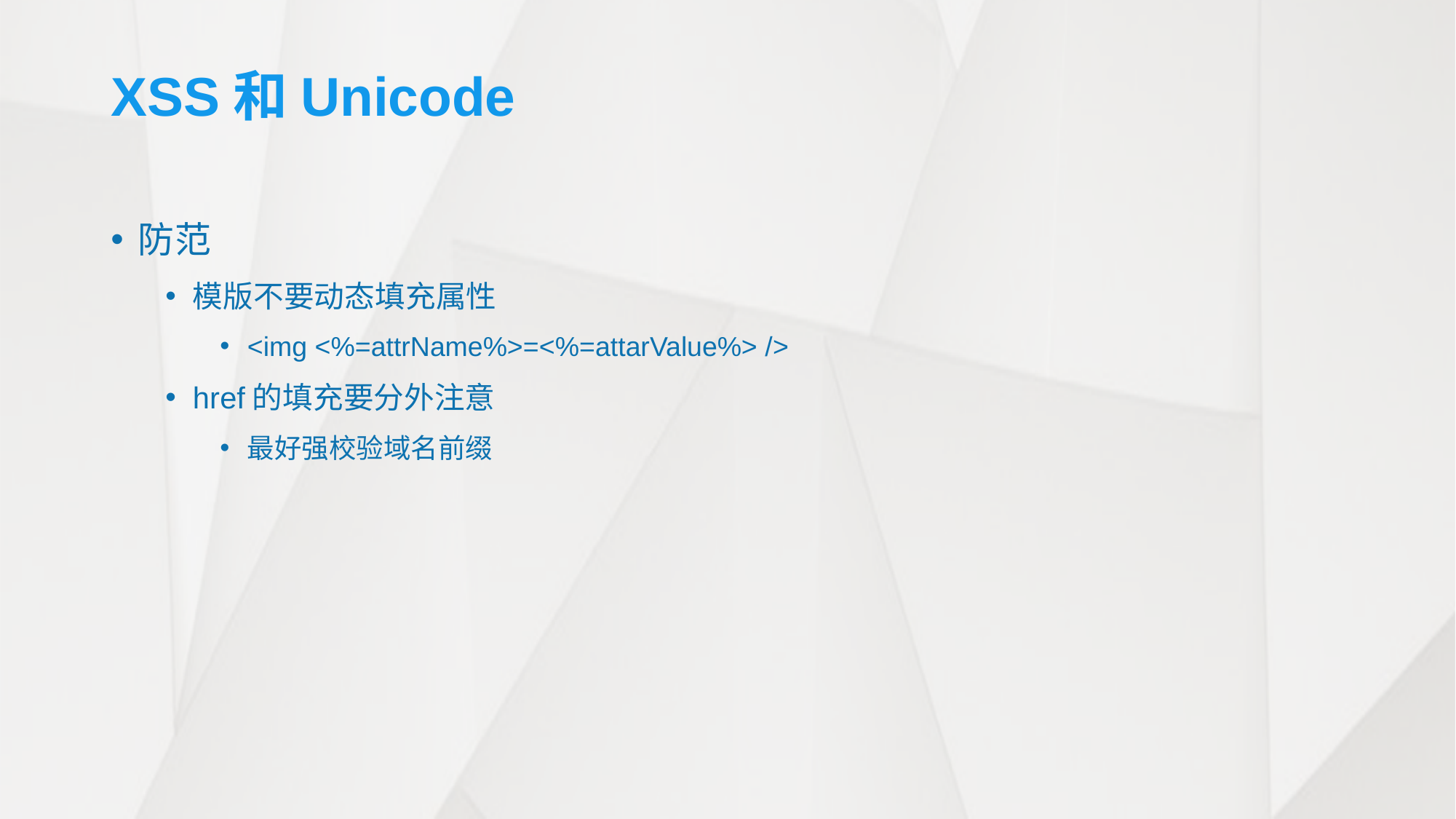

# XSS和Unicode
防范
模版不要动态填充属性
<img <%=attrName%>=<%=attarValue%> />
href的填充要分外注意
最好强校验域名前缀